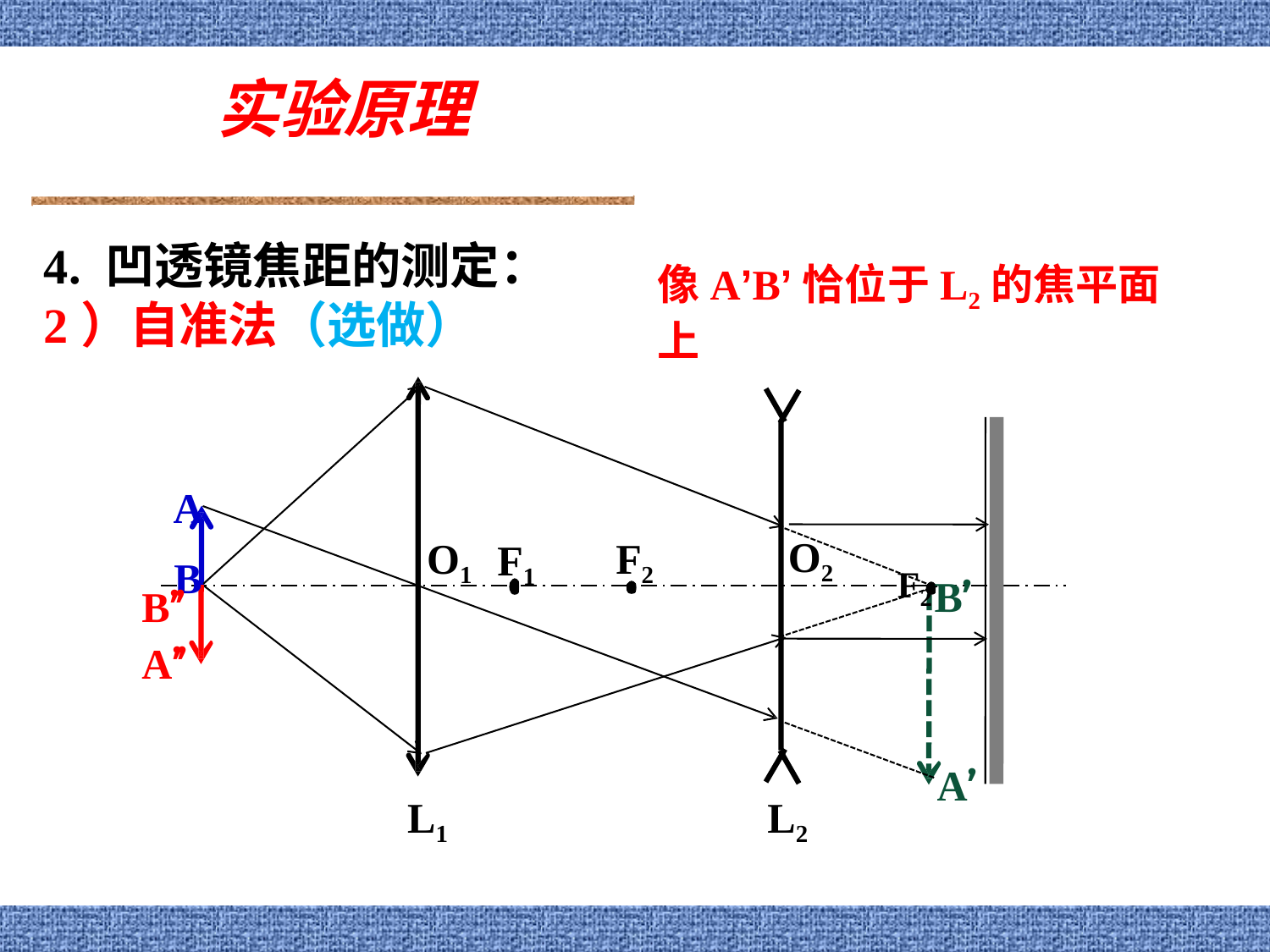

实验原理

4. 凹透镜焦距的测定：
2）自准法（选做）
像A’B’恰位于L2的焦平面上

A

O2
O1
F2
F1
F2B’
B
B’’

A’’

A’
L1
L2